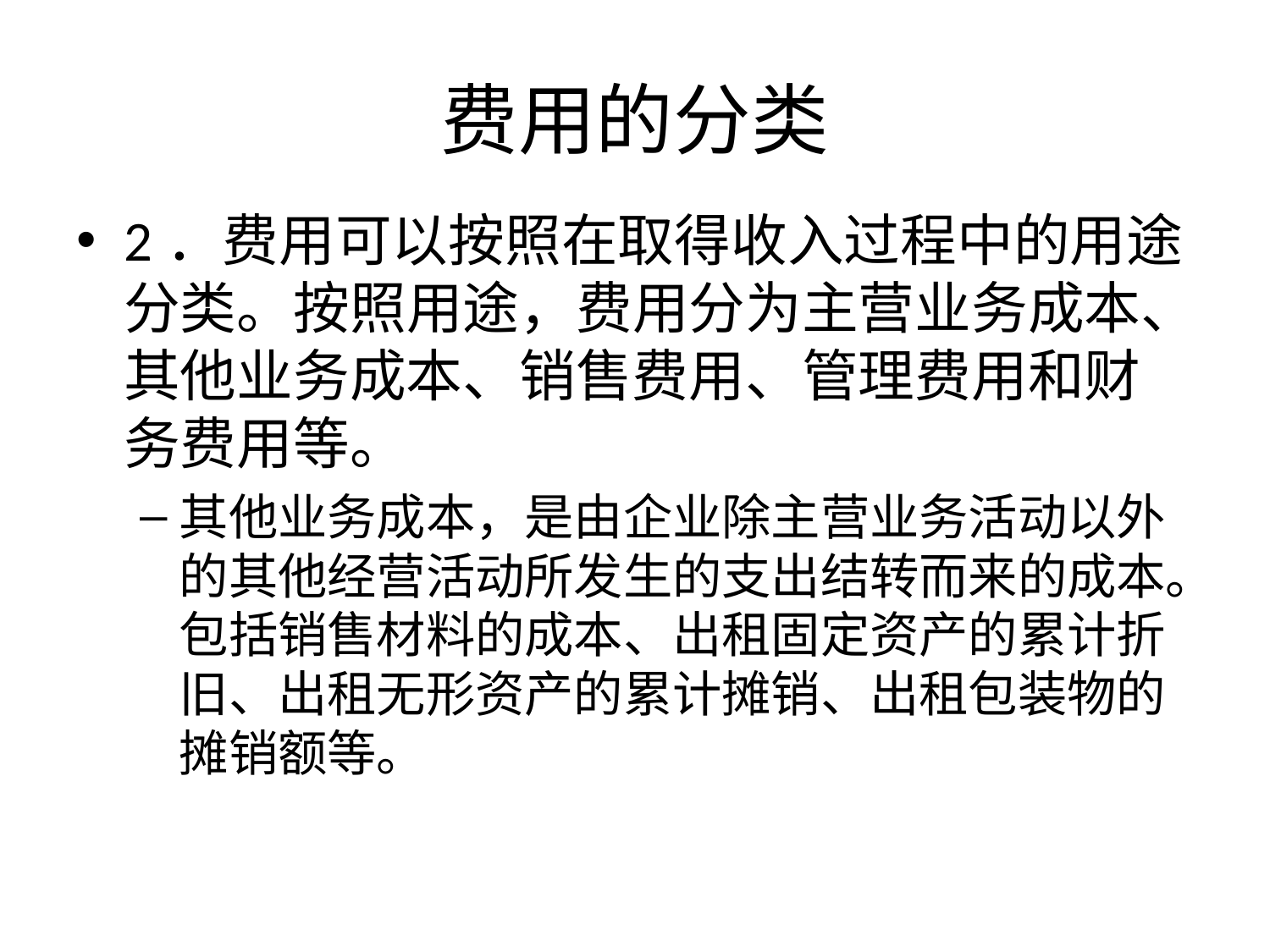

# 费用的分类
2．费用可以按照在取得收入过程中的用途分类。按照用途，费用分为主营业务成本、其他业务成本、销售费用、管理费用和财务费用等。
其他业务成本，是由企业除主营业务活动以外的其他经营活动所发生的支出结转而来的成本。包括销售材料的成本、出租固定资产的累计折旧、出租无形资产的累计摊销、出租包装物的摊销额等。